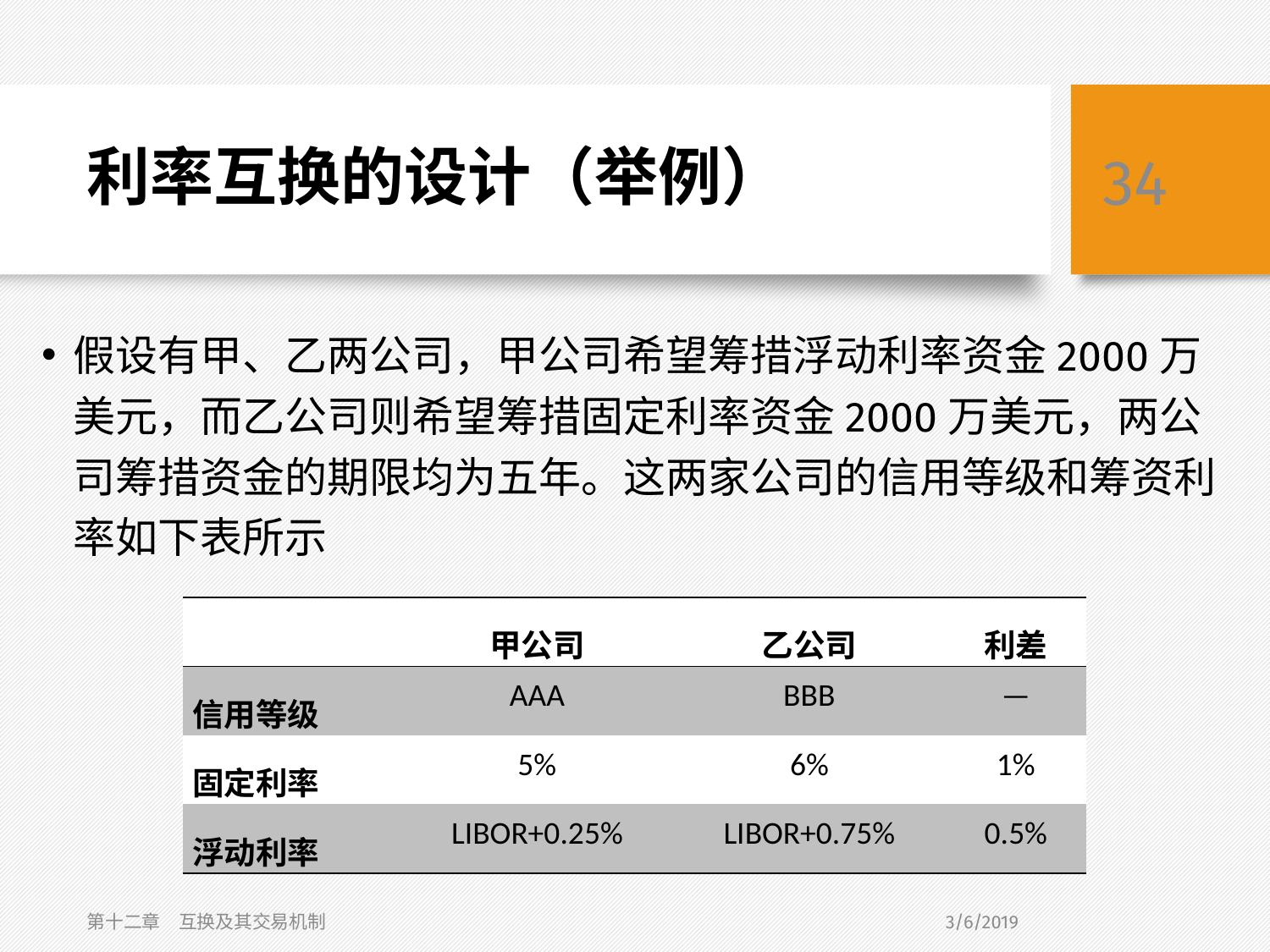

# 利率互换的设计（举例）
34
假设有甲、乙两公司，甲公司希望筹措浮动利率资金2000万美元，而乙公司则希望筹措固定利率资金2000万美元，两公司筹措资金的期限均为五年。这两家公司的信用等级和筹资利率如下表所示
|  | 甲公司 | 乙公司 | 利差 |
| --- | --- | --- | --- |
| 信用等级 | AAA | BBB | — |
| 固定利率 | 5% | 6% | 1% |
| 浮动利率 | LIBOR+0.25% | LIBOR+0.75% | 0.5% |
3/6/2019
第十二章　互换及其交易机制